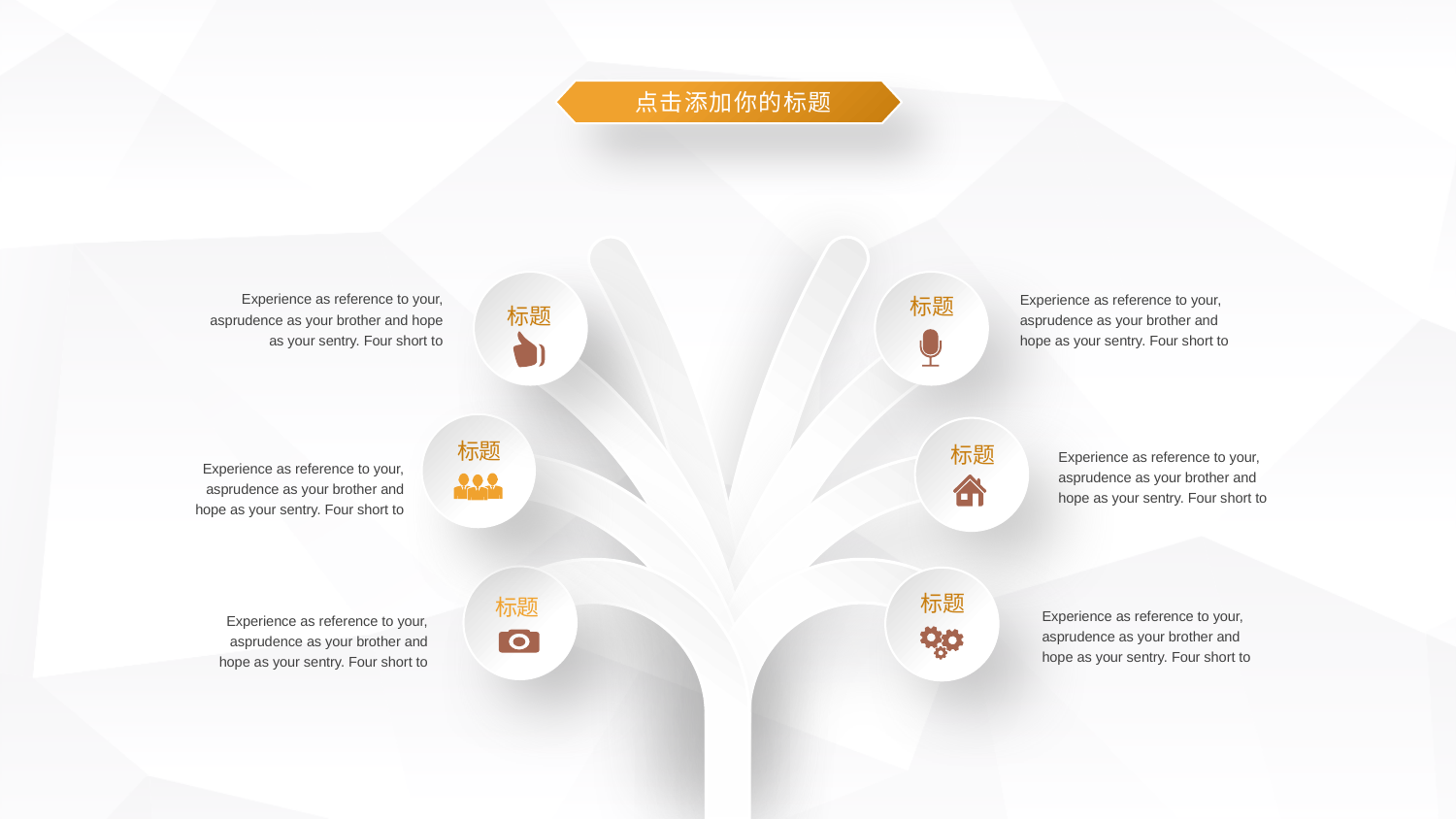

点击添加你的标题

Experience as reference to your, asprudence as your brother and hope as your sentry. Four short to
Experience as reference to your, asprudence as your brother and hope as your sentry. Four short to
标题

标题

标题

标题

Experience as reference to your, asprudence as your brother and hope as your sentry. Four short to
Experience as reference to your, asprudence as your brother and hope as your sentry. Four short to

标题

标题

Experience as reference to your, asprudence as your brother and hope as your sentry. Four short to
Experience as reference to your, asprudence as your brother and hope as your sentry. Four short to